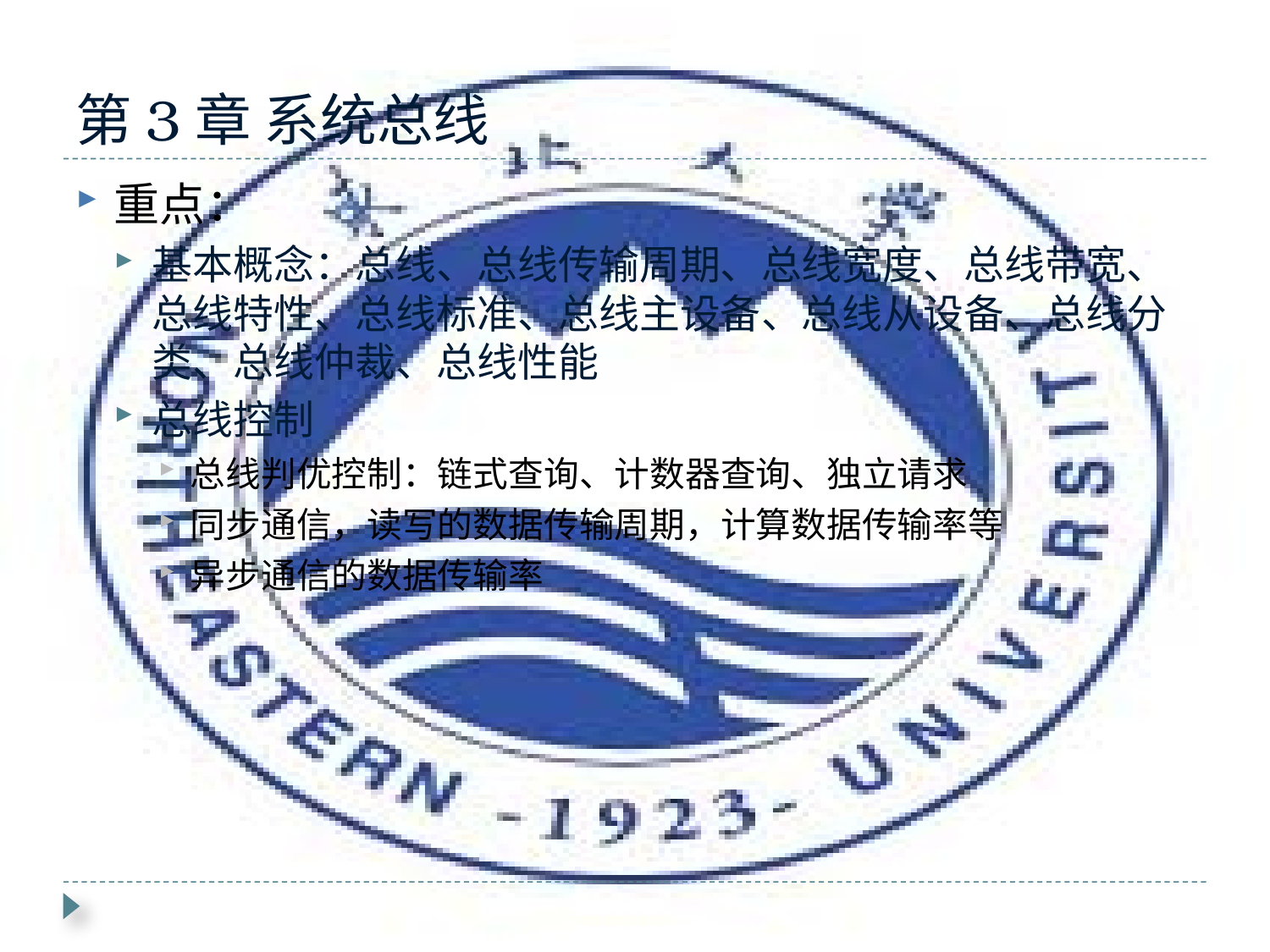

# 第3章 系统总线
重点：
基本概念：总线、总线传输周期、总线宽度、总线带宽、总线特性、总线标准、总线主设备、总线从设备、总线分类、总线仲裁、总线性能
总线控制
总线判优控制：链式查询、计数器查询、独立请求
同步通信，读写的数据传输周期，计算数据传输率等
异步通信的数据传输率